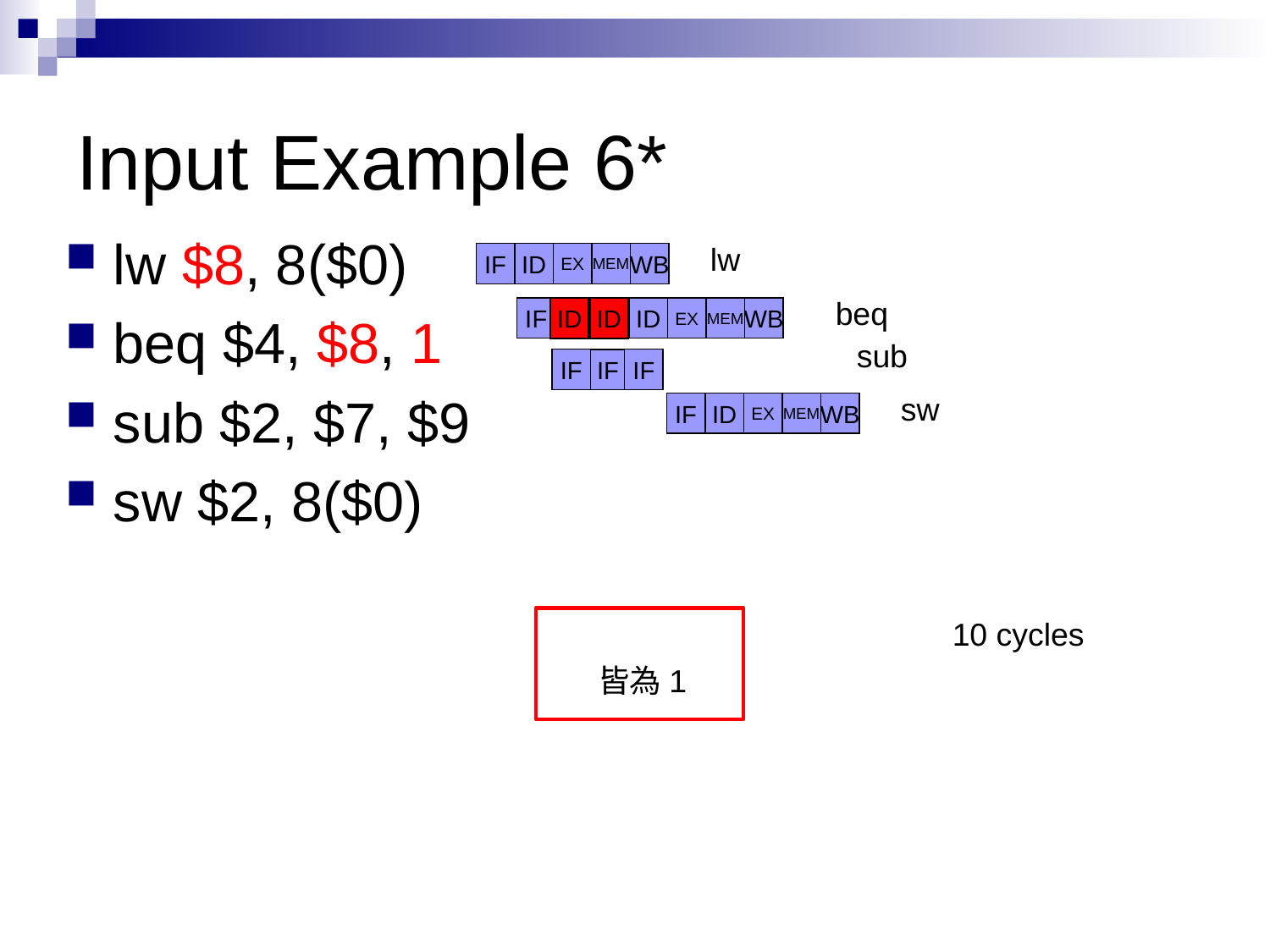

# Input Example 6*
lw $8, 8($0)
beq $4, $8, 1
sub $2, $7, $9
sw $2, 8($0)
lw
IF
ID
EX
MEM
WB
beq
IF
ID
EX
MEM
WB
ID
ID
sub
IF
IF
IF
sw
IF
ID
EX
MEM
WB

10 cycles
皆為1